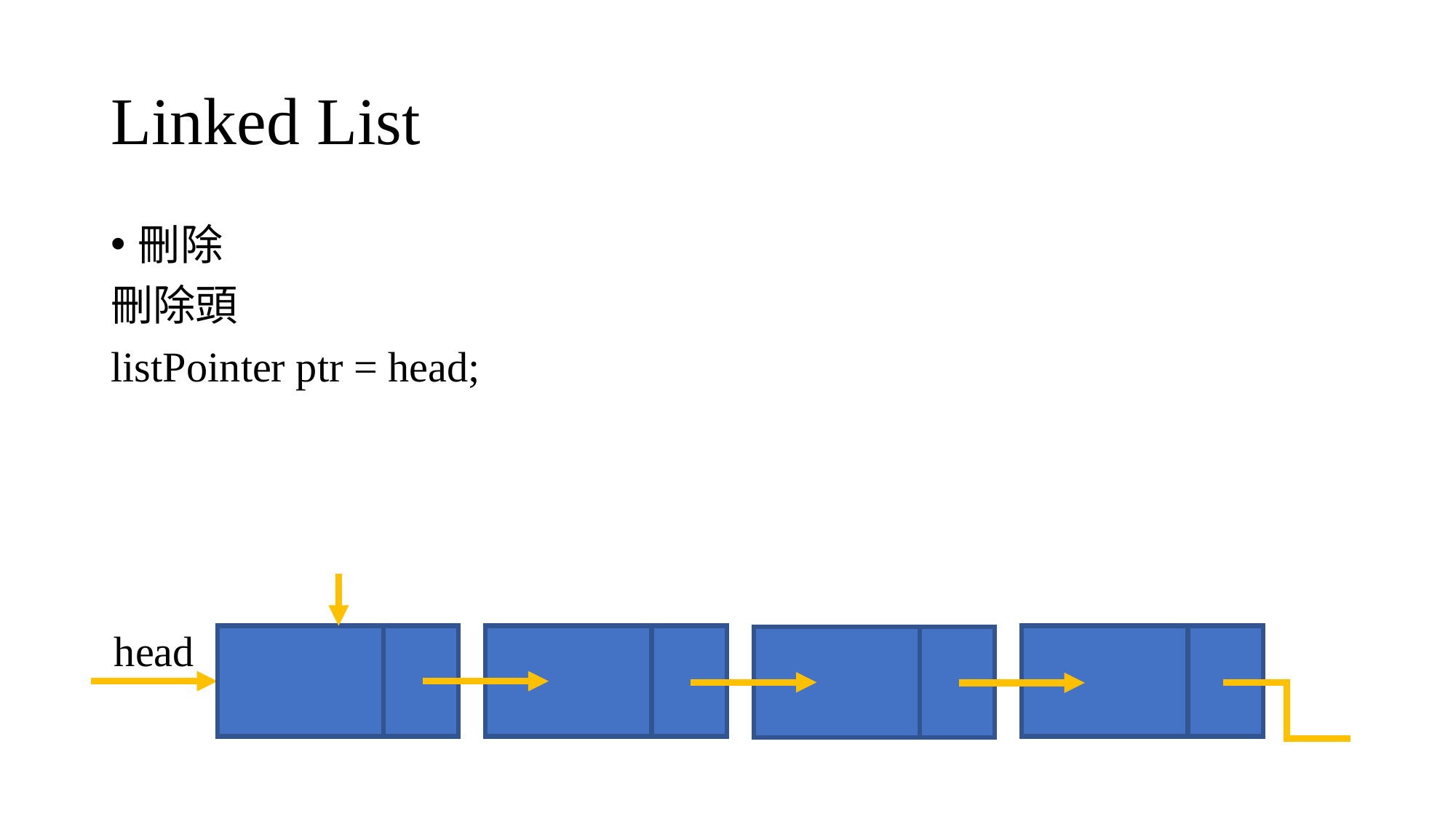

# Linked List
刪除
刪除頭
listPointer ptr = head;
head